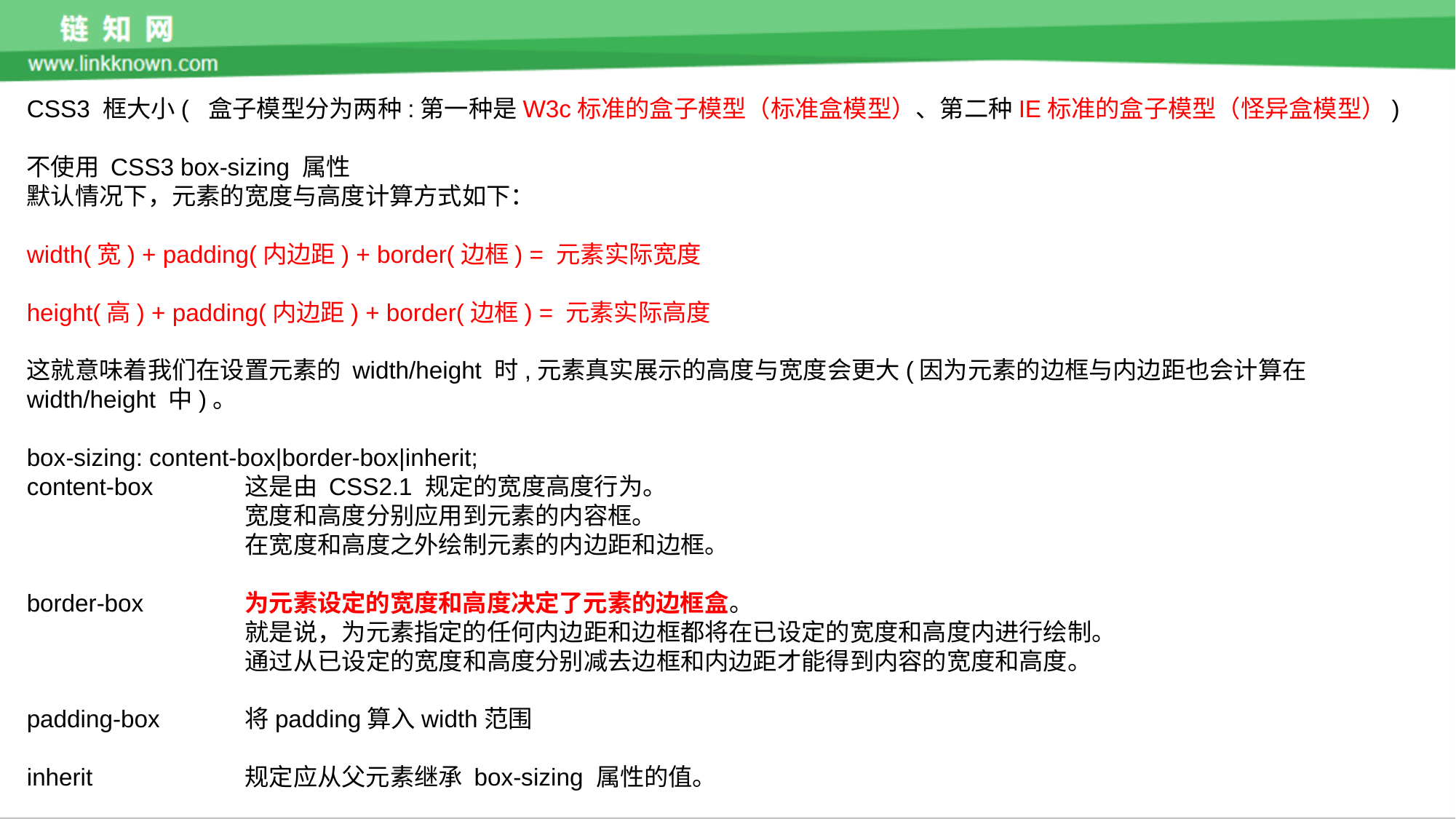

CSS3 框大小(  盒子模型分为两种:第一种是W3c标准的盒子模型（标准盒模型）、第二种IE标准的盒子模型（怪异盒模型）)

不使用 CSS3 box-sizing 属性
默认情况下，元素的宽度与高度计算方式如下：

width(宽) + padding(内边距) + border(边框) = 元素实际宽度

height(高) + padding(内边距) + border(边框) = 元素实际高度

这就意味着我们在设置元素的 width/height 时,元素真实展示的高度与宽度会更大(因为元素的边框与内边距也会计算在 width/height 中)。

box-sizing: content-box|border-box|inherit;
content-box	这是由 CSS2.1 规定的宽度高度行为。
		宽度和高度分别应用到元素的内容框。
		在宽度和高度之外绘制元素的内边距和边框。

border-box	为元素设定的宽度和高度决定了元素的边框盒。
		就是说，为元素指定的任何内边距和边框都将在已设定的宽度和高度内进行绘制。
		通过从已设定的宽度和高度分别减去边框和内边距才能得到内容的宽度和高度。

padding-box	将padding算入width范围

inherit		规定应从父元素继承 box-sizing 属性的值。